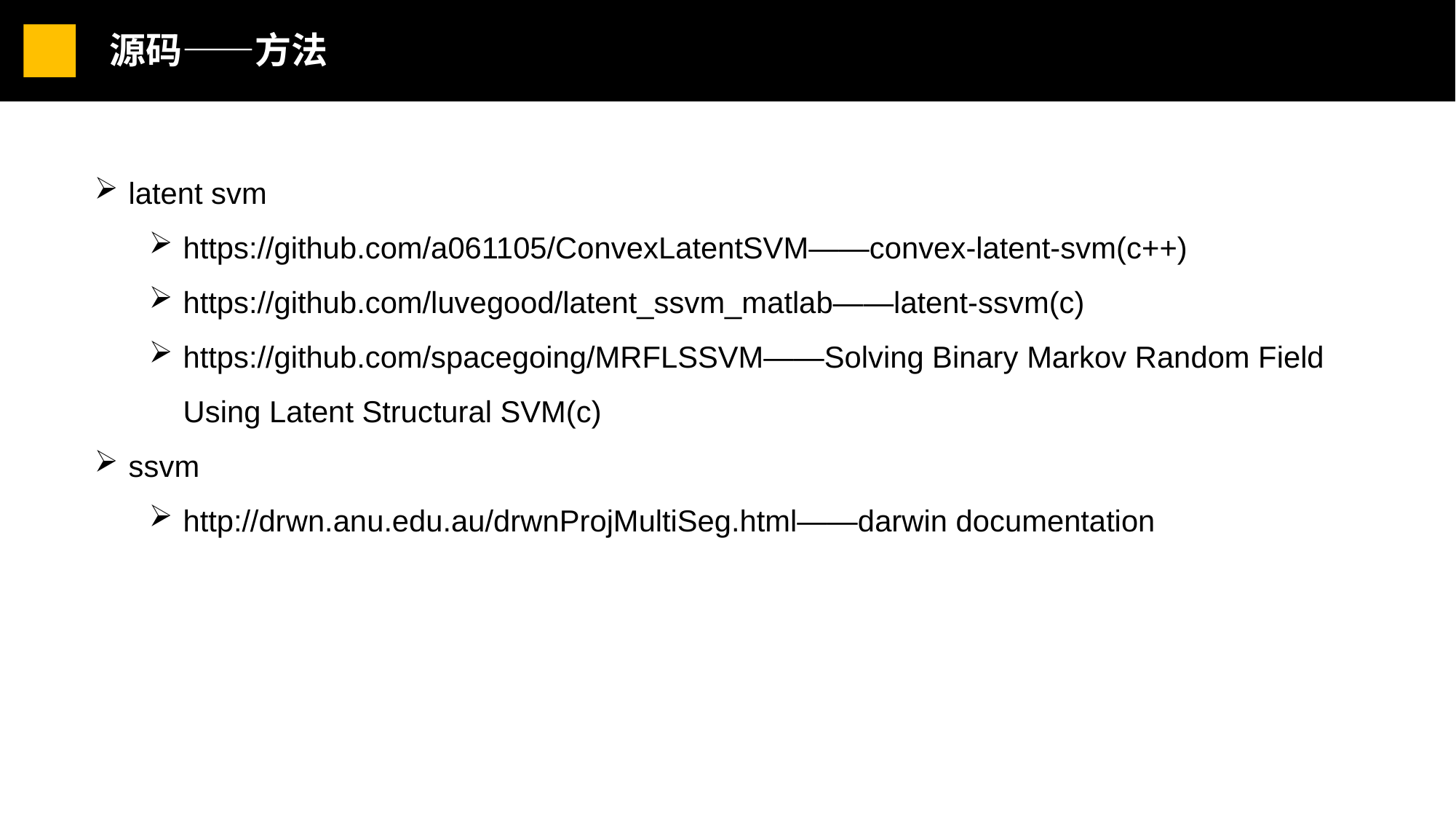

源码——方法
latent svm
https://github.com/a061105/ConvexLatentSVM——convex-latent-svm(c++)
https://github.com/luvegood/latent_ssvm_matlab——latent-ssvm(c)
https://github.com/spacegoing/MRFLSSVM——Solving Binary Markov Random Field Using Latent Structural SVM(c)
ssvm
http://drwn.anu.edu.au/drwnProjMultiSeg.html——darwin documentation